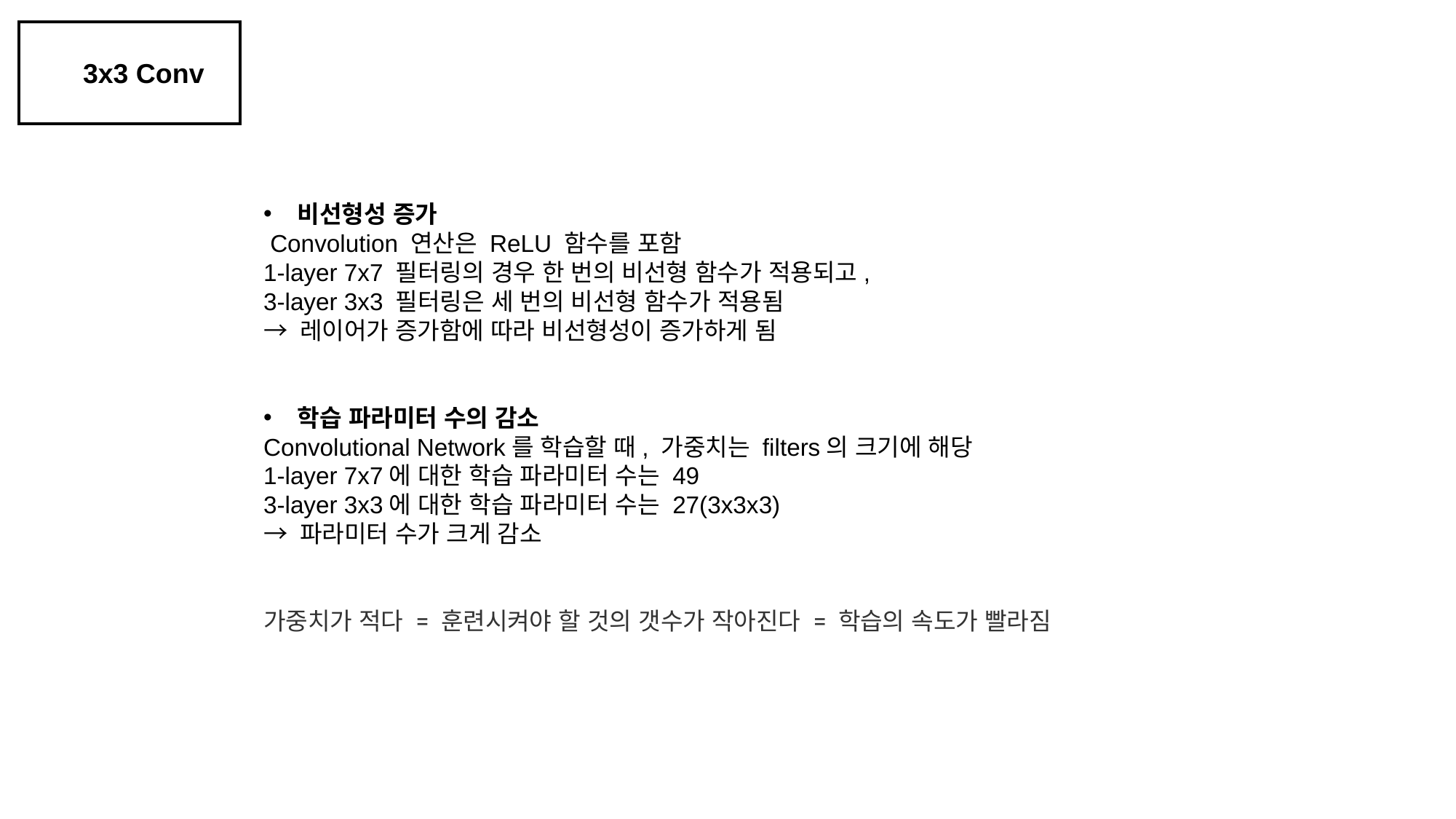

3x3 Conv
비선형성 증가
 Convolution 연산은 ReLU 함수를 포함
1-layer 7x7 필터링의 경우 한 번의 비선형 함수가 적용되고,
3-layer 3x3 필터링은 세 번의 비선형 함수가 적용됨
→ 레이어가 증가함에 따라 비선형성이 증가하게 됨

학습 파라미터 수의 감소
Convolutional Network를 학습할 때, 가중치는 filters의 크기에 해당
1-layer 7x7에 대한 학습 파라미터 수는 49
3-layer 3x3에 대한 학습 파라미터 수는 27(3x3x3)
→ 파라미터 수가 크게 감소

가중치가 적다 = 훈련시켜야 할 것의 갯수가 작아진다 = 학습의 속도가 빨라짐